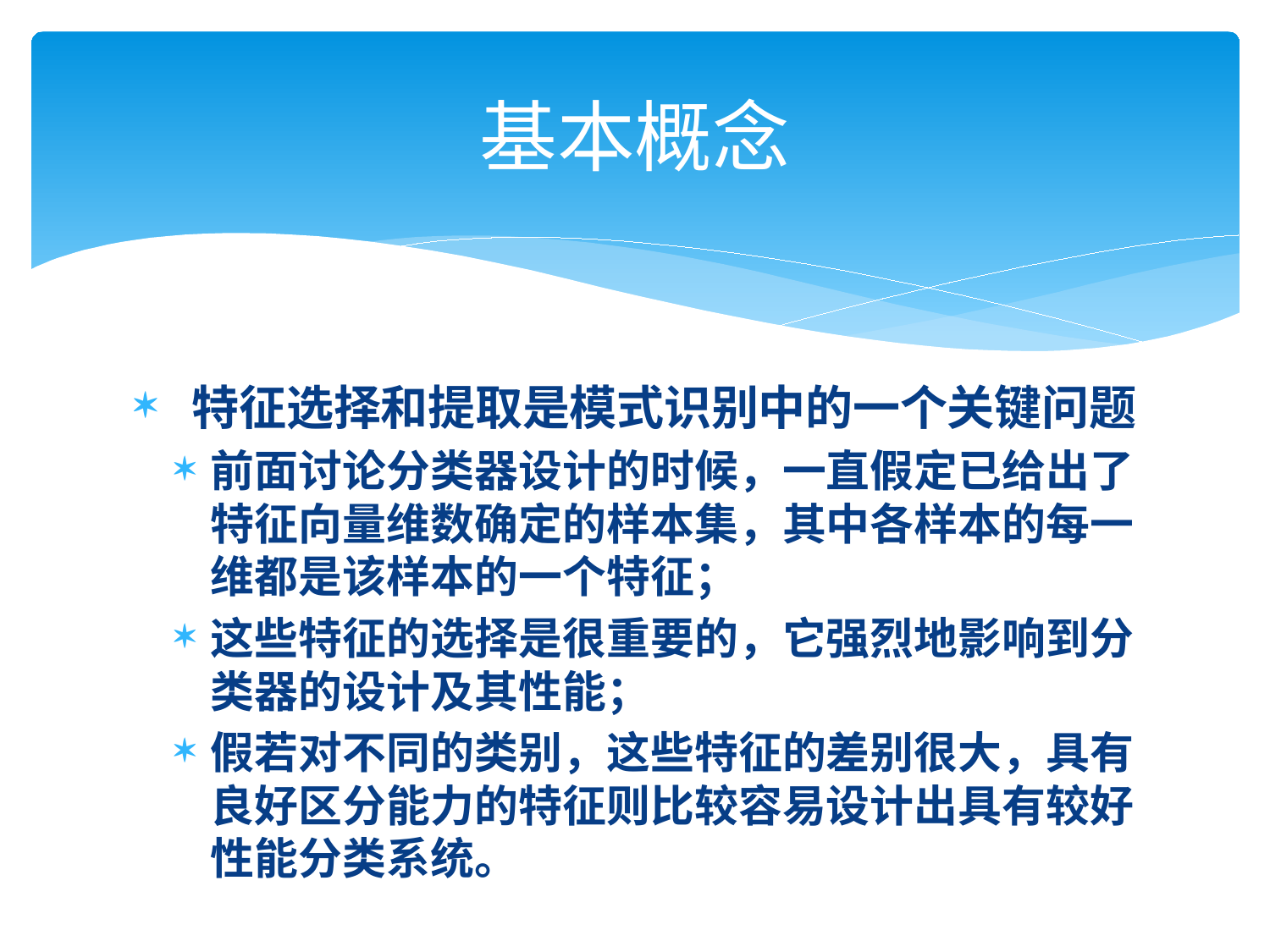

# 基本概念
 特征选择和提取是模式识别中的一个关键问题
前面讨论分类器设计的时候，一直假定已给出了特征向量维数确定的样本集，其中各样本的每一维都是该样本的一个特征；
这些特征的选择是很重要的，它强烈地影响到分类器的设计及其性能；
假若对不同的类别，这些特征的差别很大，具有良好区分能力的特征则比较容易设计出具有较好性能分类系统。